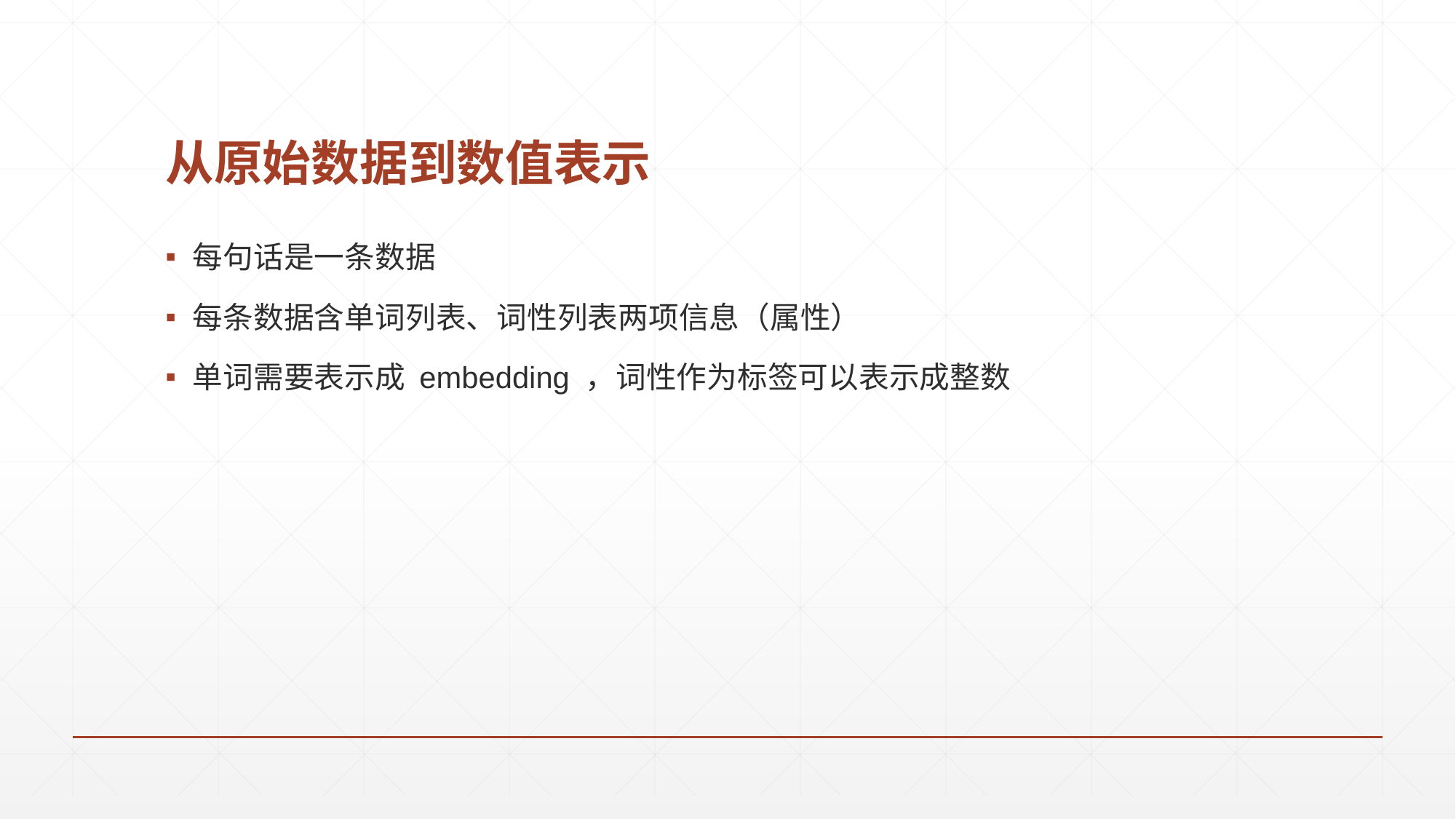

# 从原始数据到数值表示
每句话是一条数据
每条数据含单词列表、词性列表两项信息（属性）
单词需要表示成 embedding ，词性作为标签可以表示成整数